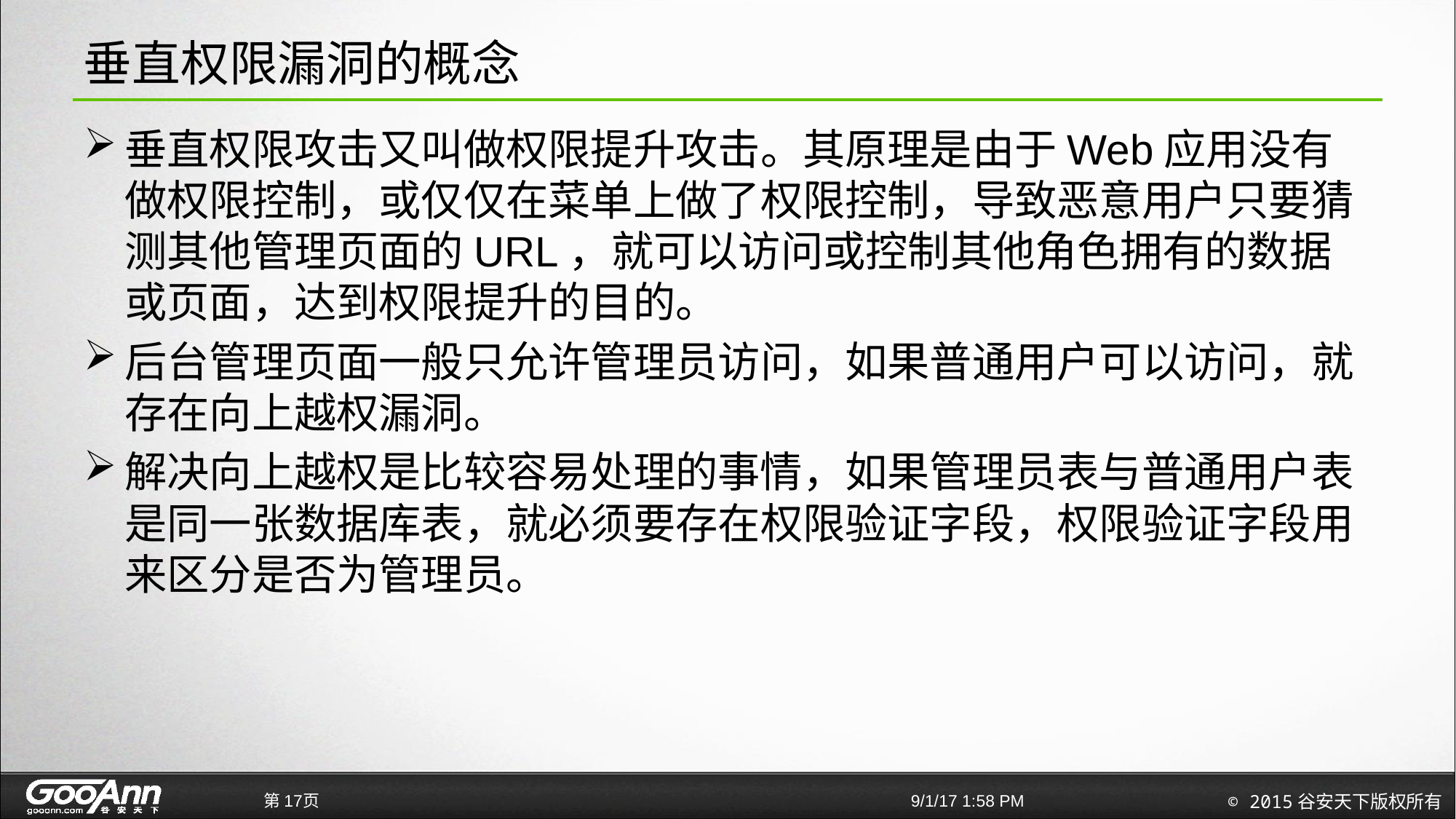

# 垂直权限漏洞的概念
垂直权限攻击又叫做权限提升攻击。其原理是由于Web应用没有做权限控制，或仅仅在菜单上做了权限控制，导致恶意用户只要猜测其他管理页面的URL，就可以访问或控制其他角色拥有的数据或页面，达到权限提升的目的。
后台管理页面一般只允许管理员访问，如果普通用户可以访问，就存在向上越权漏洞。
解决向上越权是比较容易处理的事情，如果管理员表与普通用户表是同一张数据库表，就必须要存在权限验证字段，权限验证字段用来区分是否为管理员。